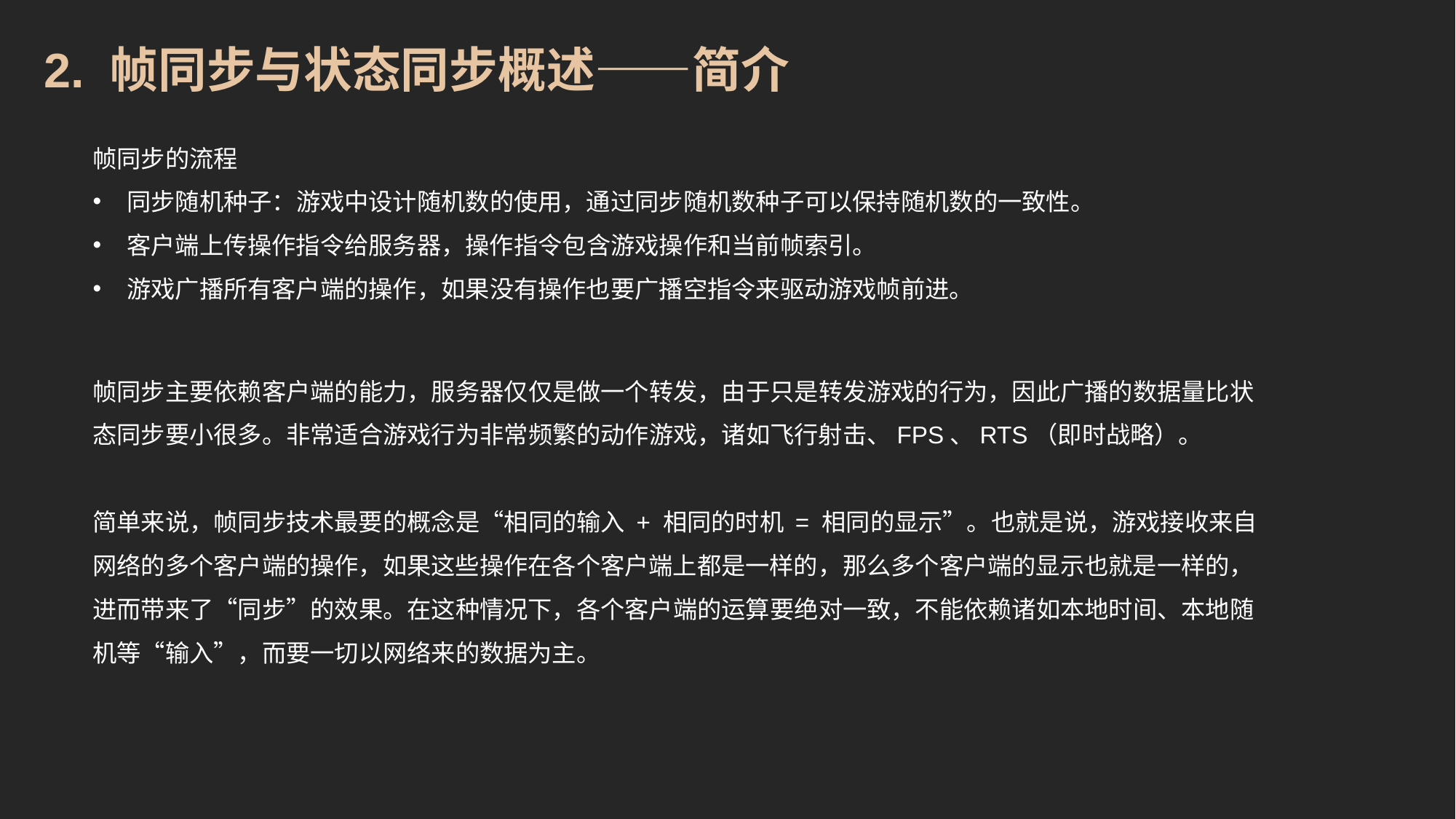

2. 帧同步与状态同步概述——简介

帧同步的流程
同步随机种子：游戏中设计随机数的使用，通过同步随机数种子可以保持随机数的一致性。
客户端上传操作指令给服务器，操作指令包含游戏操作和当前帧索引。
游戏广播所有客户端的操作，如果没有操作也要广播空指令来驱动游戏帧前进。
帧同步主要依赖客户端的能力，服务器仅仅是做一个转发，由于只是转发游戏的行为，因此广播的数据量比状态同步要小很多。非常适合游戏行为非常频繁的动作游戏，诸如飞行射击、FPS、RTS（即时战略）。

简单来说，帧同步技术最要的概念是“相同的输入 + 相同的时机 = 相同的显示”。也就是说，游戏接收来自网络的多个客户端的操作，如果这些操作在各个客户端上都是一样的，那么多个客户端的显示也就是一样的，进而带来了“同步”的效果。在这种情况下，各个客户端的运算要绝对一致，不能依赖诸如本地时间、本地随机等“输入”，而要一切以网络来的数据为主。